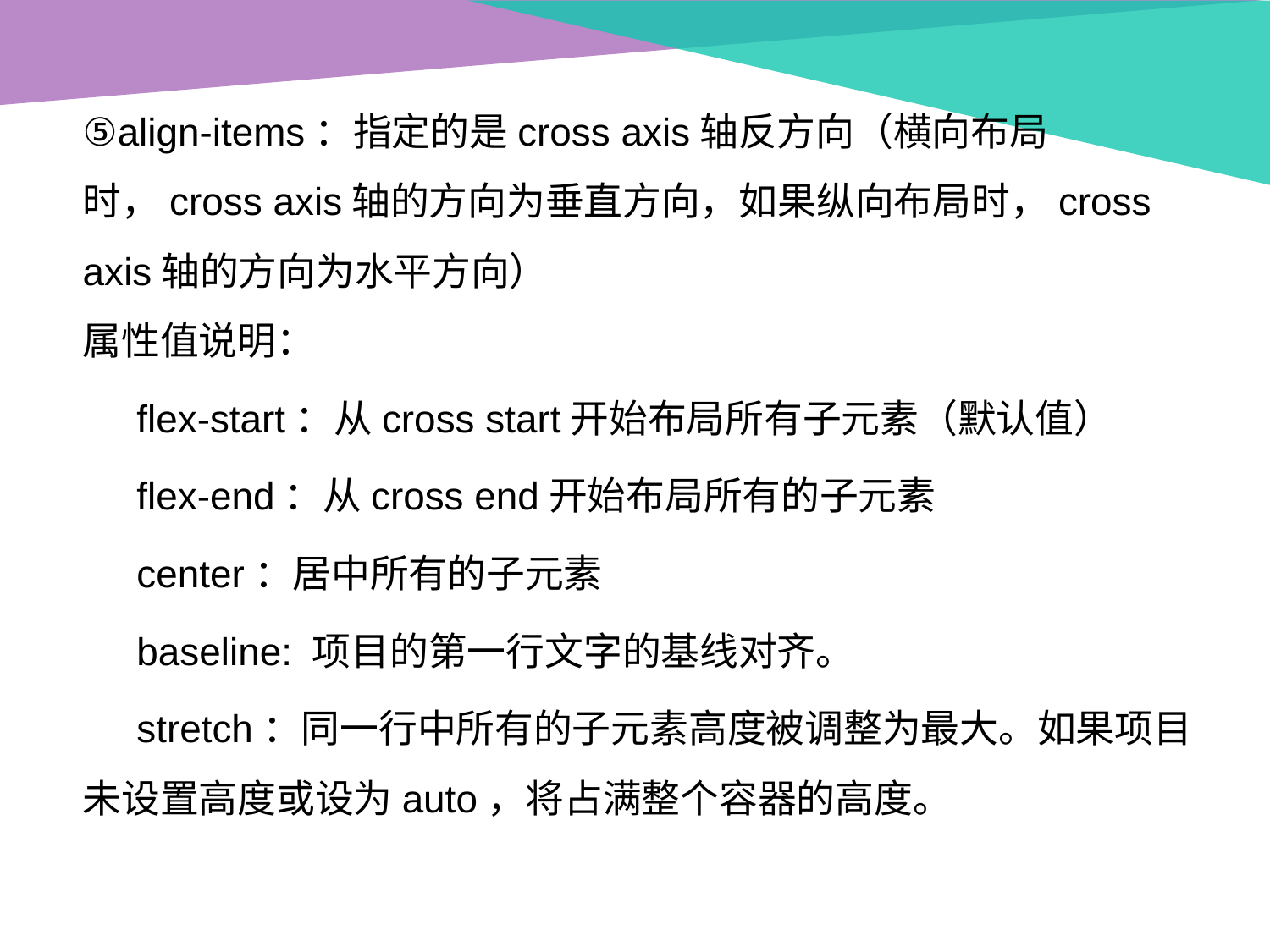

⑤align-items：指定的是cross axis轴反方向（横向布局时，cross axis轴的方向为垂直方向，如果纵向布局时，cross axis轴的方向为水平方向）
属性值说明：
     flex-start：从cross start开始布局所有子元素（默认值）
     flex-end：从cross end开始布局所有的子元素
     center：居中所有的子元素
     baseline: 项目的第一行文字的基线对齐。
     stretch：同一行中所有的子元素高度被调整为最大。如果项目未设置高度或设为auto，将占满整个容器的高度。